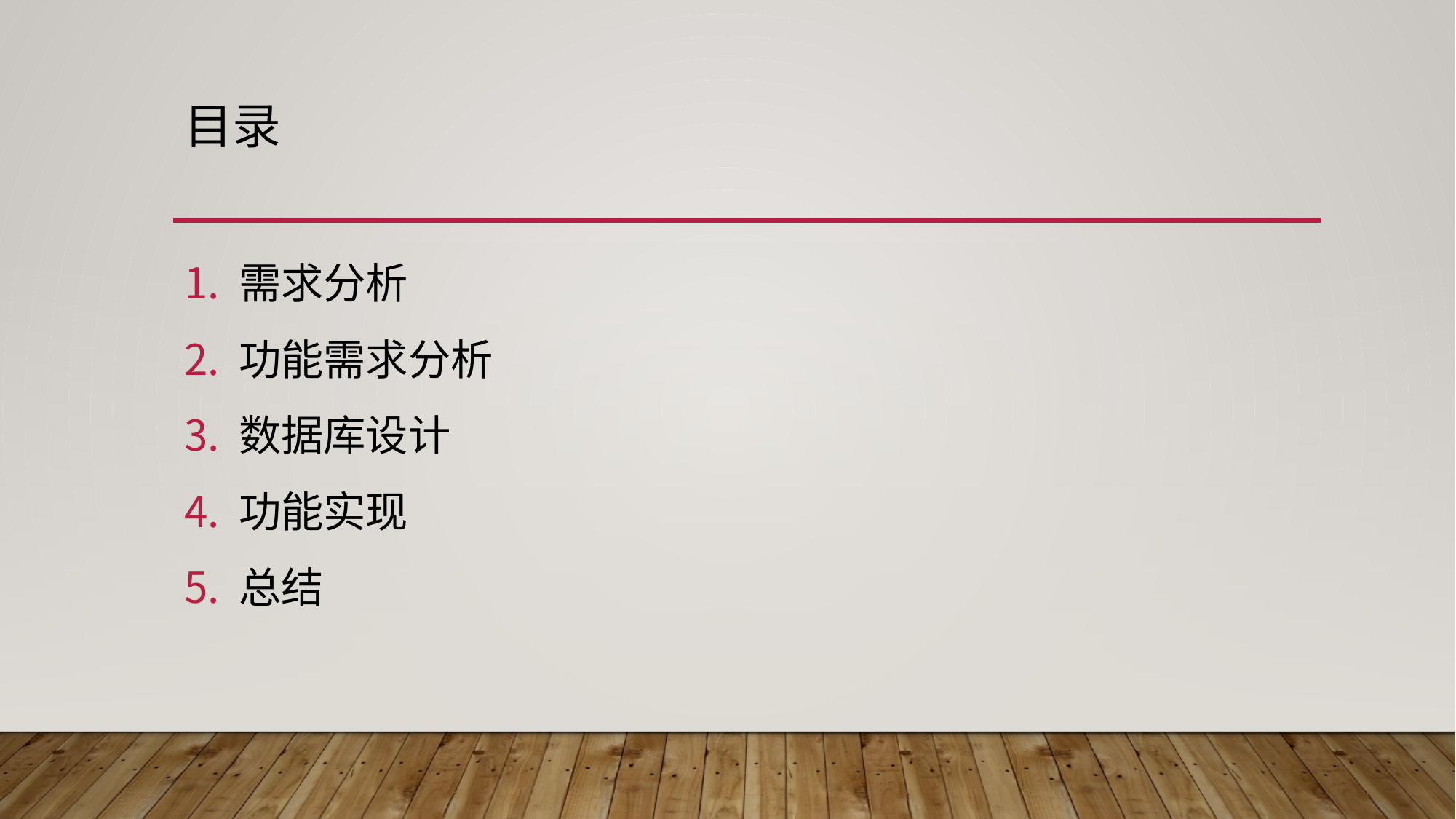

# 目录
需求分析
功能需求分析
数据库设计
功能实现
总结